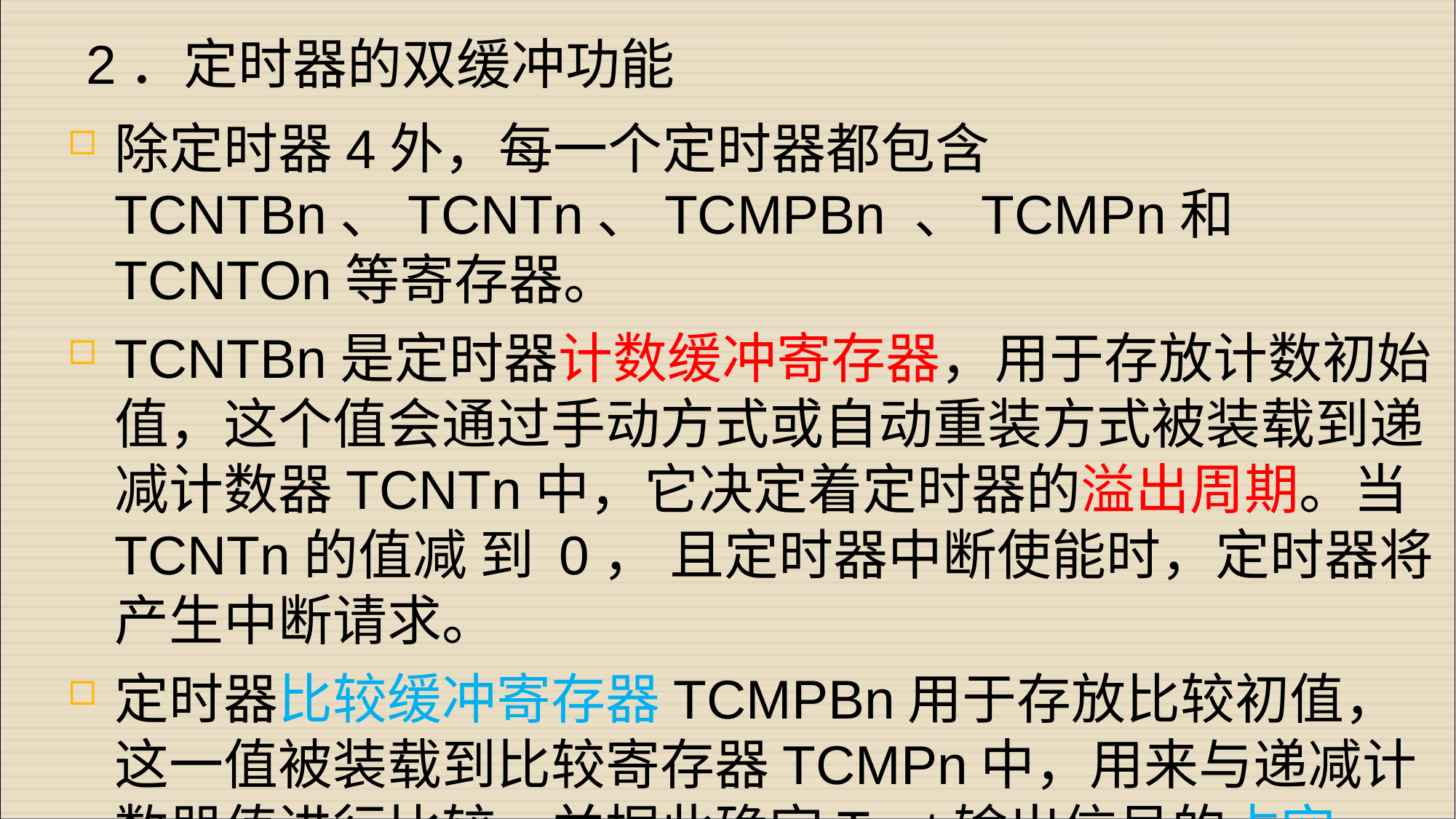

2．定时器的双缓冲功能
除定时器4外，每一个定时器都包含 TCNTBn、TCNTn、TCMPBn 、TCMPn和TCNTOn等寄存器。
TCNTBn是定时器计数缓冲寄存器，用于存放计数初始值，这个值会通过手动方式或自动重装方式被装载到递减计数器TCNTn中，它决定着定时器的溢出周期。当 TCNTn的值减 到 0， 且定时器中断使能时，定时器将产生中断请求。
定时器比较缓冲寄存器TCMPBn用于存放比较初值，这一值被装载到比较寄存器TCMPn中，用来与递减计数器值进行比较，并据此确定Tout输出信号的占空比。